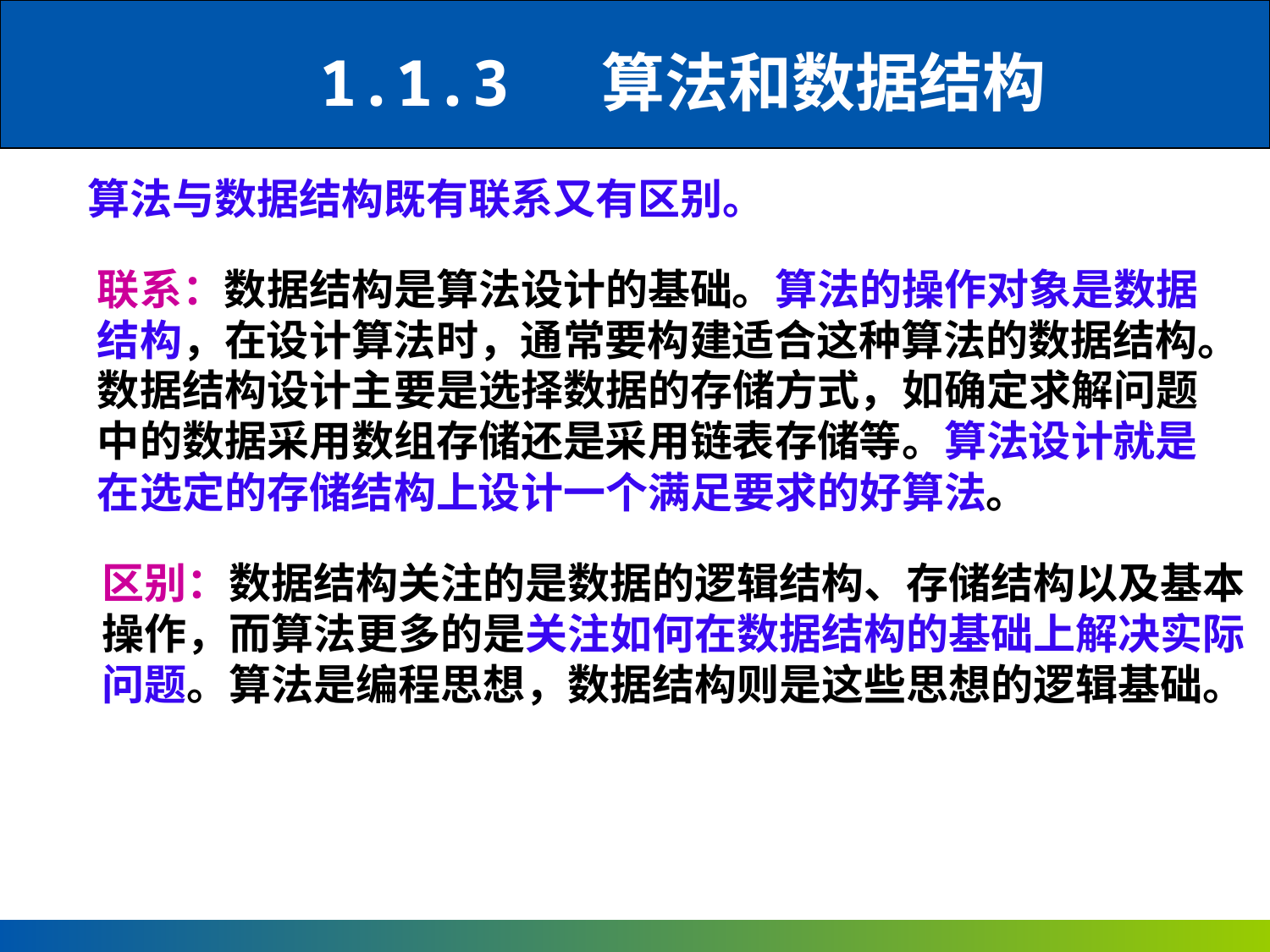

1.1.3  算法和数据结构
算法与数据结构既有联系又有区别。
联系：数据结构是算法设计的基础。算法的操作对象是数据结构，在设计算法时，通常要构建适合这种算法的数据结构。数据结构设计主要是选择数据的存储方式，如确定求解问题中的数据采用数组存储还是采用链表存储等。算法设计就是在选定的存储结构上设计一个满足要求的好算法。
区别：数据结构关注的是数据的逻辑结构、存储结构以及基本操作，而算法更多的是关注如何在数据结构的基础上解决实际问题。算法是编程思想，数据结构则是这些思想的逻辑基础。